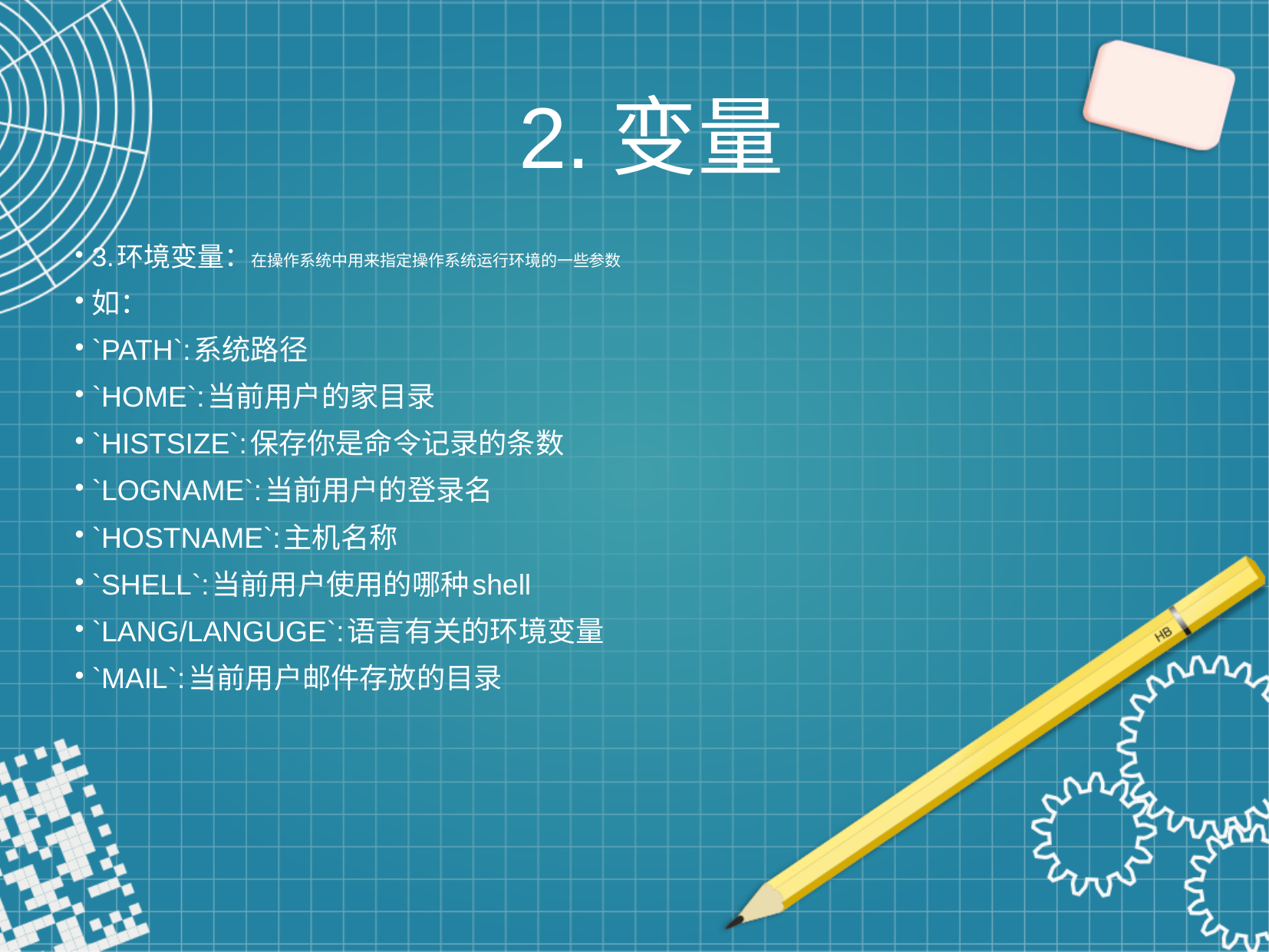

2.变量
3.环境变量：在操作系统中用来指定操作系统运行环境的一些参数
如：
`PATH`:系统路径
`HOME`:当前用户的家目录
`HISTSIZE`:保存你是命令记录的条数
`LOGNAME`:当前用户的登录名
`HOSTNAME`:主机名称
`SHELL`:当前用户使用的哪种shell
`LANG/LANGUGE`:语言有关的环境变量
`MAIL`:当前用户邮件存放的目录